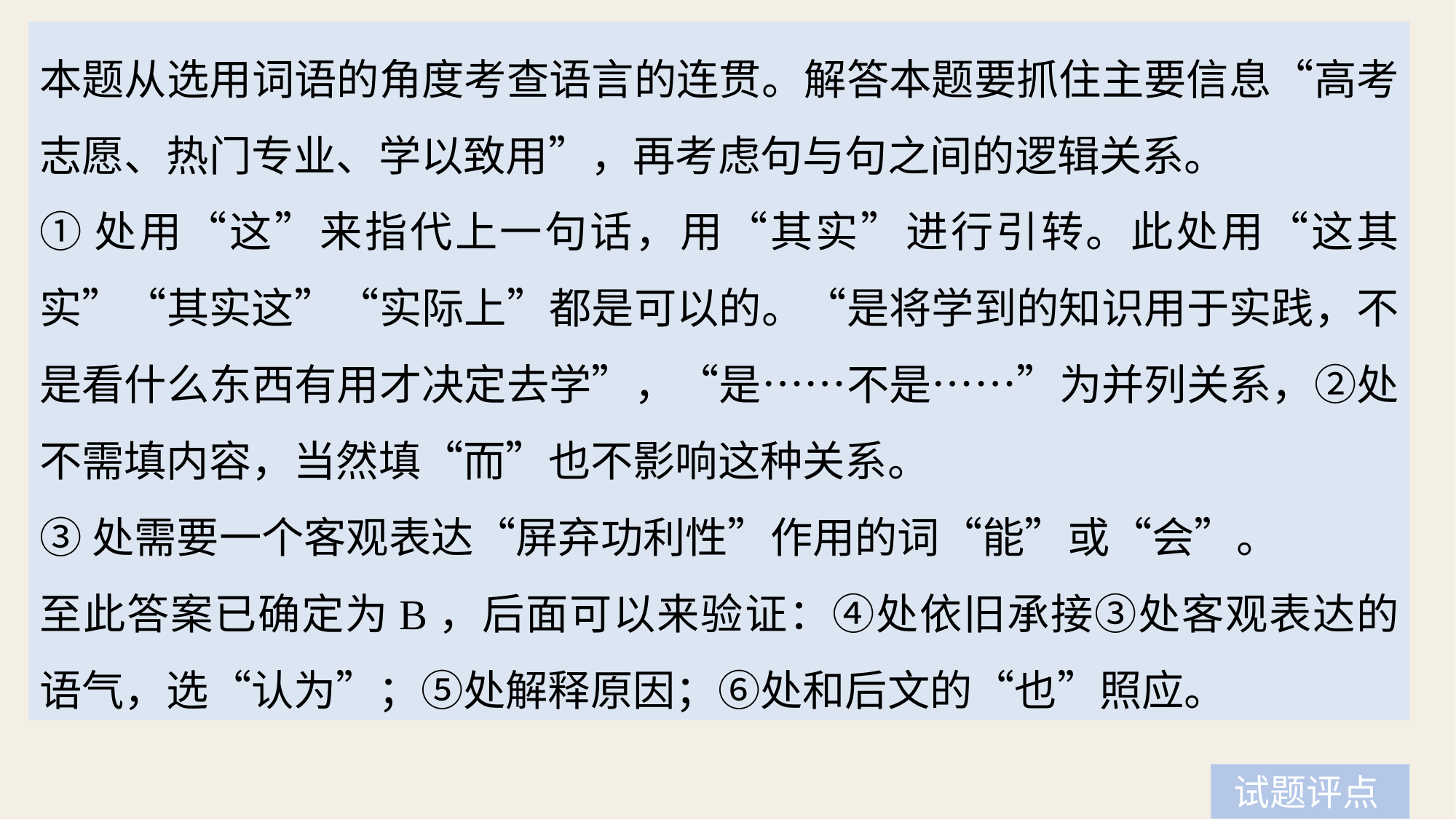

本题从选用词语的角度考查语言的连贯。解答本题要抓住主要信息“高考志愿、热门专业、学以致用”，再考虑句与句之间的逻辑关系。
①处用“这”来指代上一句话，用“其实”进行引转。此处用“这其实”“其实这”“实际上”都是可以的。“是将学到的知识用于实践，不是看什么东西有用才决定去学”，“是……不是……”为并列关系，②处不需填内容，当然填“而”也不影响这种关系。
③处需要一个客观表达“屏弃功利性”作用的词“能”或“会”。
至此答案已确定为B，后面可以来验证：④处依旧承接③处客观表达的语气，选“认为”；⑤处解释原因；⑥处和后文的“也”照应。
试题评点